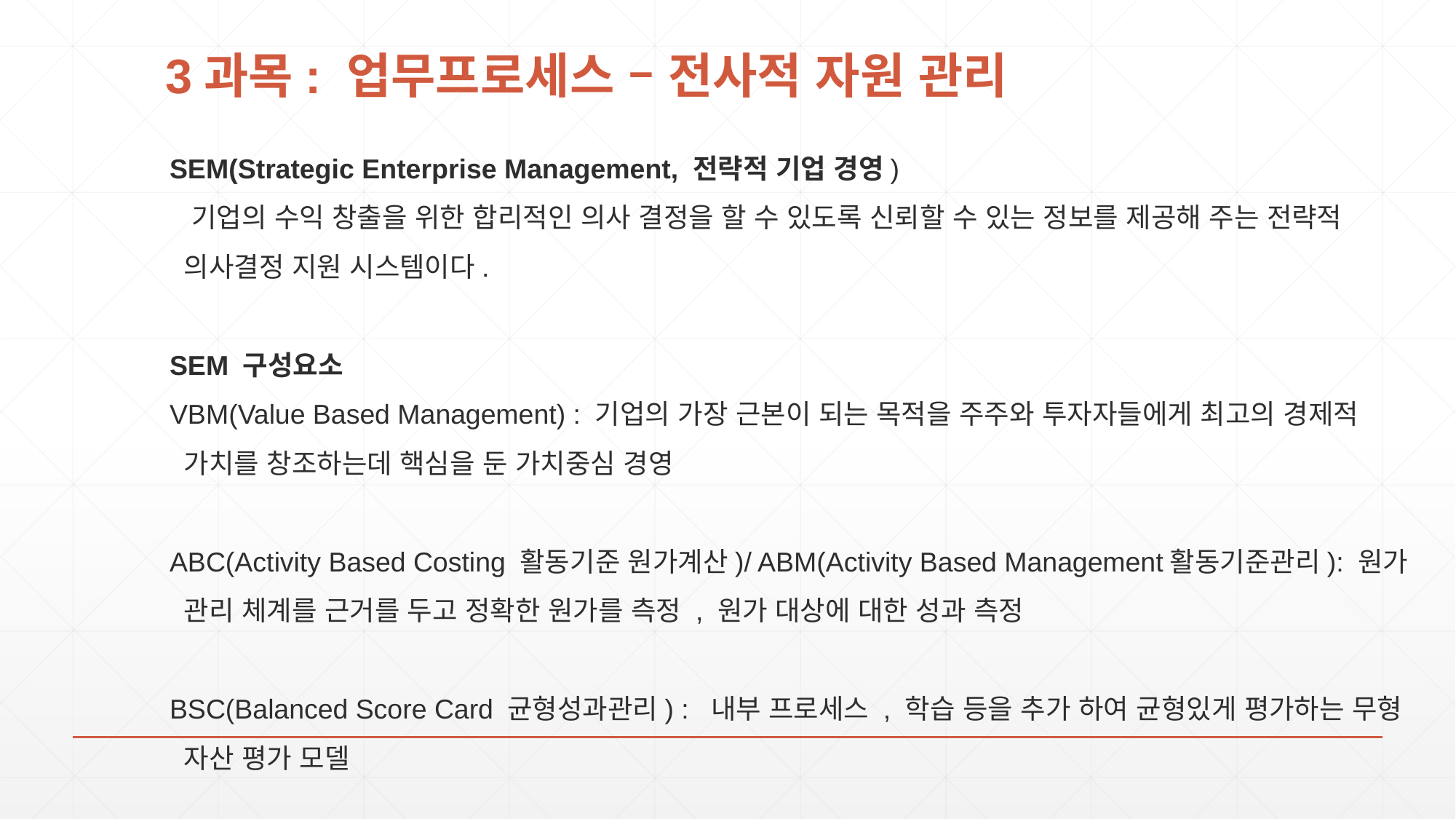

# 3과목: 업무프로세스 – 전사적 자원 관리
SEM(Strategic Enterprise Management, 전략적 기업 경영)
  기업의 수익 창출을 위한 합리적인 의사 결정을 할 수 있도록 신뢰할 수 있는 정보를 제공해 주는 전략적 의사결정 지원 시스템이다.

SEM 구성요소
VBM(Value Based Management) : 기업의 가장 근본이 되는 목적을 주주와 투자자들에게 최고의 경제적 가치를 창조하는데 핵심을 둔 가치중심 경영

ABC(Activity Based Costing 활동기준 원가계산)/ ABM(Activity Based Management활동기준관리): 원가 관리 체계를 근거를 두고 정확한 원가를 측정 , 원가 대상에 대한 성과 측정

BSC(Balanced Score Card 균형성과관리) :  내부 프로세스 , 학습 등을 추가 하여 균형있게 평가하는 무형 자산 평가 모델